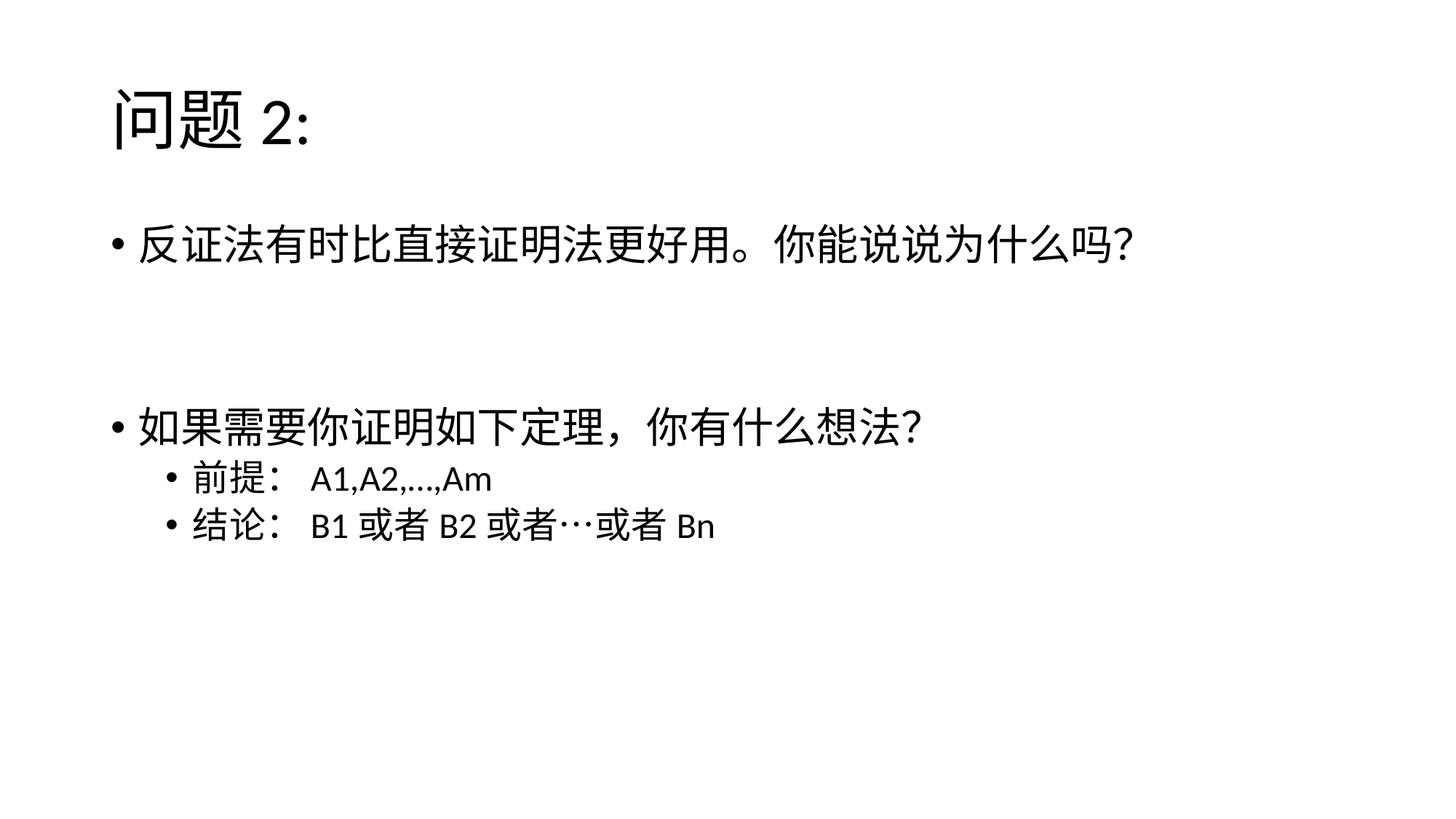

# 问题2:
反证法有时比直接证明法更好用。你能说说为什么吗？

如果需要你证明如下定理，你有什么想法？
前提：A1,A2,…,Am
结论：B1或者B2或者…或者Bn